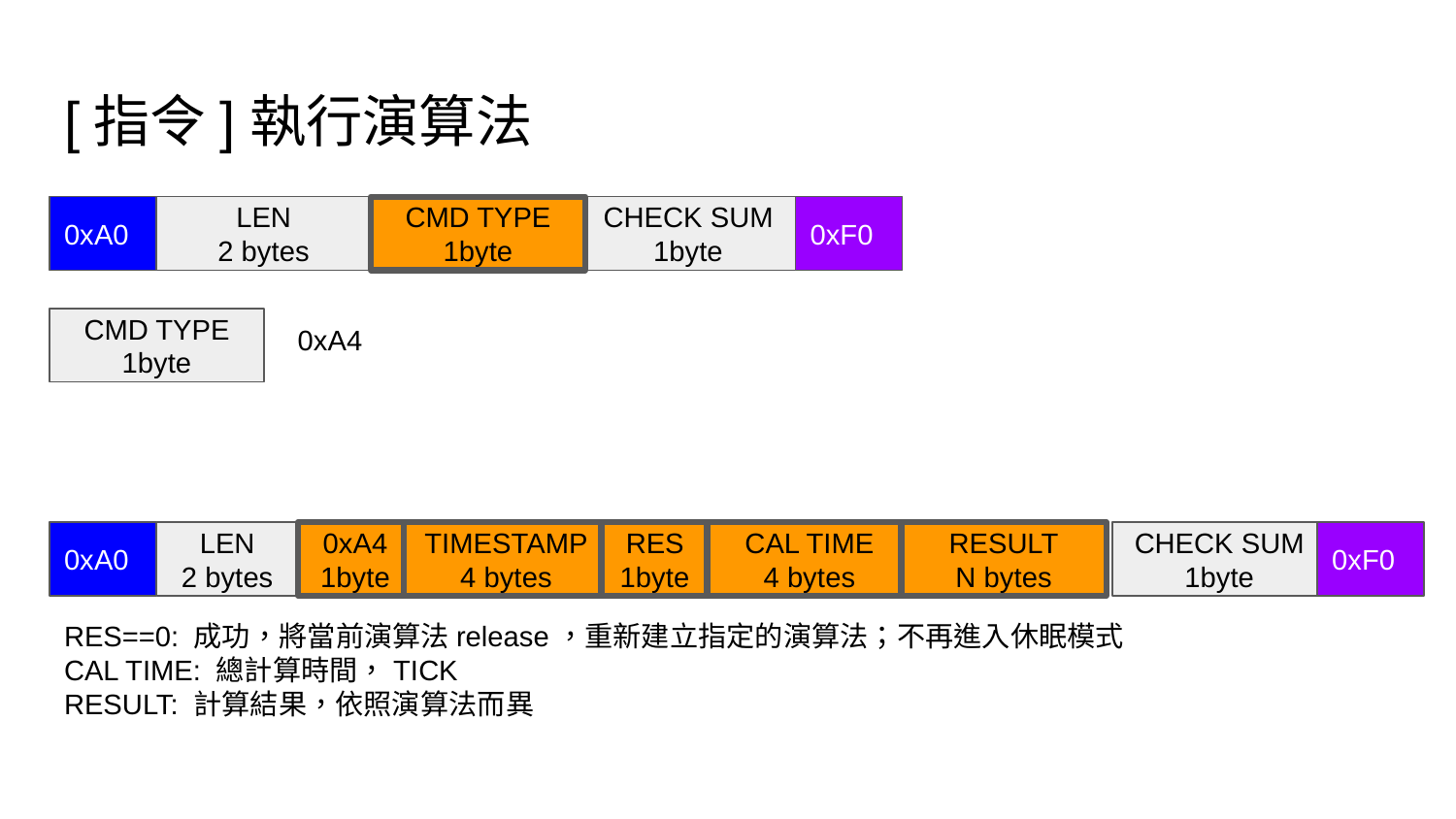

# [指令]執行演算法
0xA0
LEN
2 bytes
CMD TYPE
1byte
CHECK SUM
1byte
0xF0
CMD TYPE
1byte
0xA4
0xA0
LEN
2 bytes
0xA4
1byte
TIMESTAMP
4 bytes
RES
1byte
CAL TIME
4 bytes
RESULT
N bytes
CHECK SUM
1byte
0xF0
RES==0: 成功，將當前演算法release，重新建立指定的演算法；不再進入休眠模式
CAL TIME: 總計算時間，TICK
RESULT: 計算結果，依照演算法而異